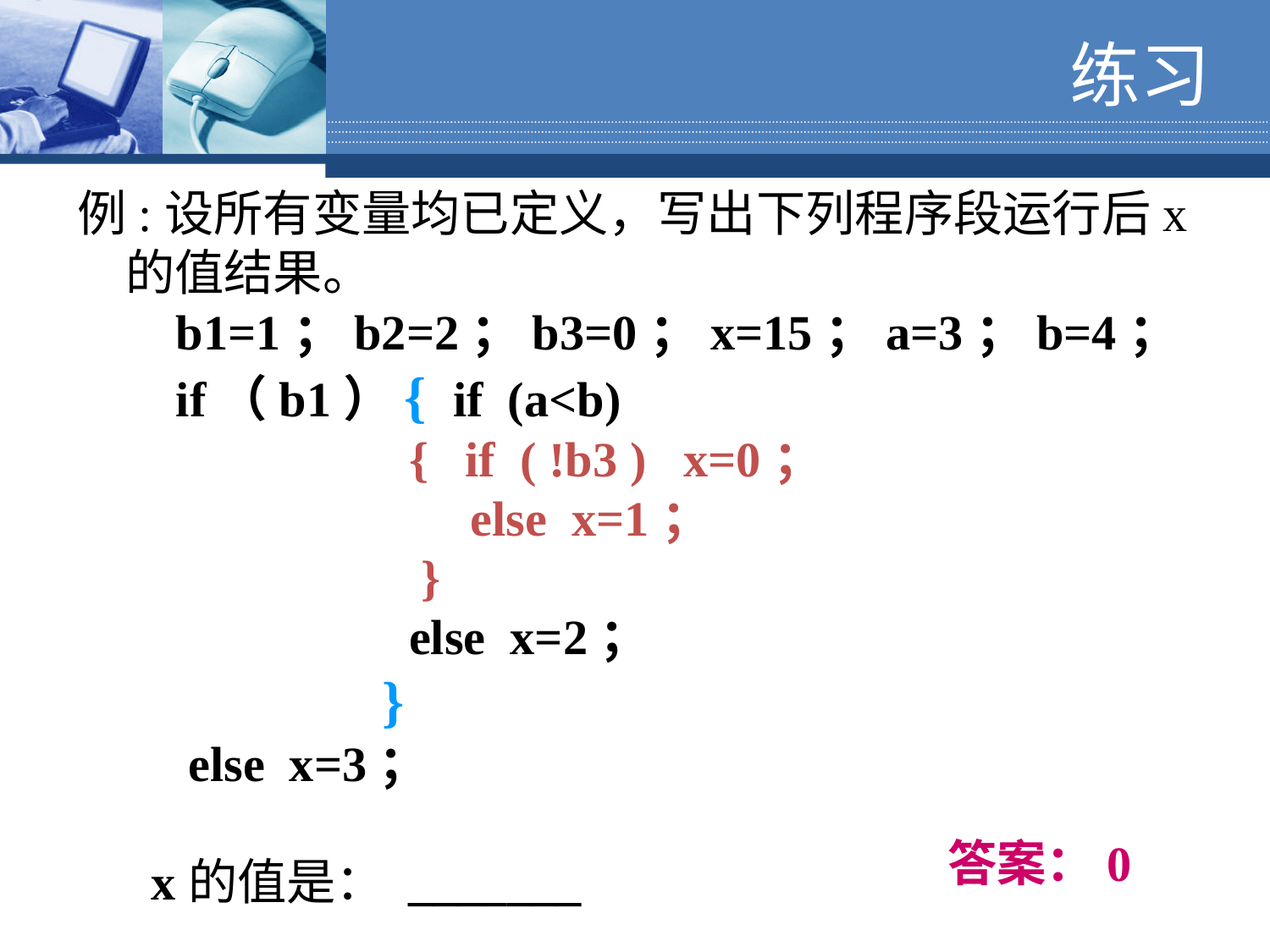

# 练习
例:设所有变量均已定义，写出下列程序段运行后x的值结果。
        b1=1；b2=2；b3=0；x=15；a=3；b=4；
        if（b1）{  if  (a<b)
                           {   if  ( !b3 )   x=0；
                                else  x=1；
                            }
                           else  x=2；
                        }
         else  x=3；

      x的值是： _______

答案：0